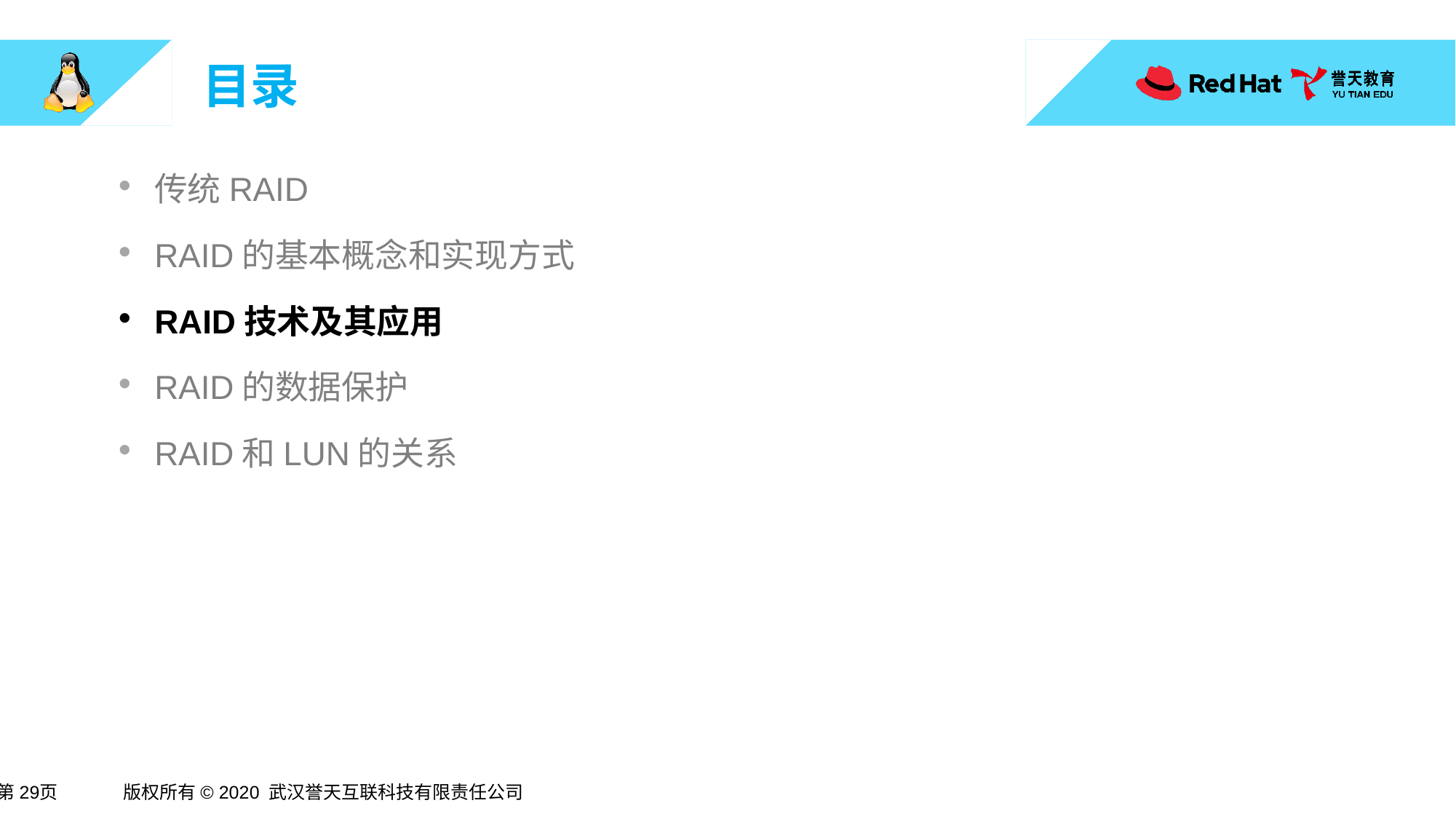

# 目录
传统RAID
RAID的基本概念和实现方式
RAID技术及其应用
RAID的数据保护
RAID和LUN的关系